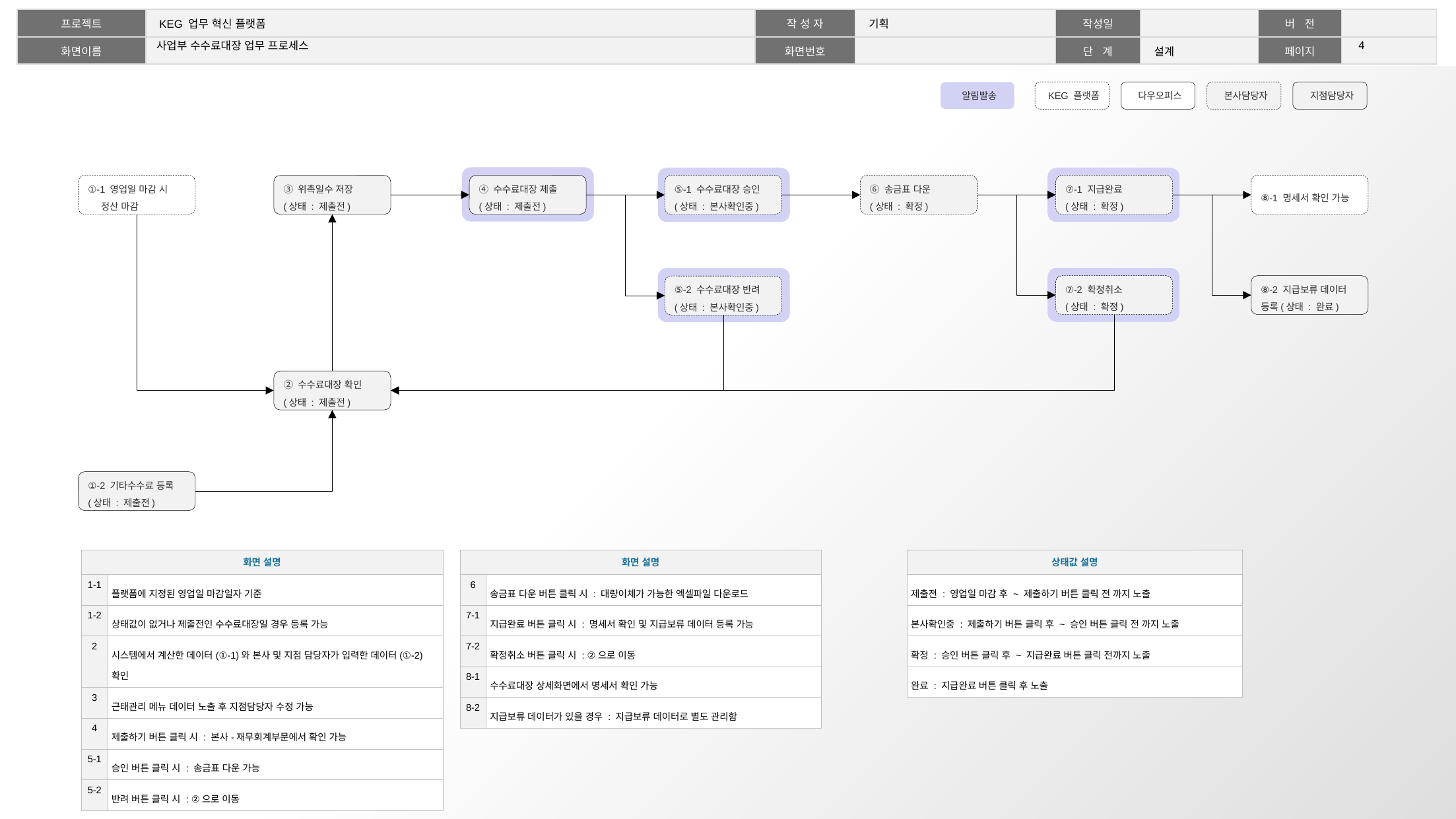

4

# 사업부 수수료대장 업무 프로세스
알림발송
KEG 플랫폼
다우오피스
본사담당자
지점담당자

①-1 영업일 마감 시
    정산 마감
③ 위촉일수 저장
(상태 : 제출전)
④ 수수료대장 제출
(상태 : 제출전)
⑤-1 수수료대장 승인
(상태 : 본사확인중)
⑥ 송금표 다운
(상태 : 확정)
⑦-1 지급완료
(상태 : 확정)
⑧-1 명세서 확인 가능

⑦-2 확정취소
(상태 : 확정)
⑧-2 지급보류 데이터 등록(상태 : 완료)
⑤-2 수수료대장 반려
(상태 : 본사확인중)
② 수수료대장 확인
(상태 : 제출전)
①-2 기타수수료 등록
(상태 : 제출전)
| 화면 설명 |  |
| --- | --- |
| 1-1 | 플랫폼에 지정된 영업일 마감일자 기준 |
| 1-2 | 상태값이 없거나 제출전인 수수료대장일 경우 등록 가능 |
| 2 | 시스템에서 계산한 데이터(①-1)와 본사 및 지점 담당자가 입력한 데이터(①-2) 확인 |
| 3 | 근태관리 메뉴 데이터 노출 후 지점담당자 수정 가능 |
| 4 | 제출하기 버튼 클릭 시 : 본사-재무회계부문에서 확인 가능 |
| 5-1 | 승인 버튼 클릭 시 : 송금표 다운 가능 |
| 5-2 | 반려 버튼 클릭 시 : ②으로 이동 |
| 화면 설명 |  |
| --- | --- |
| 6 | 송금표 다운 버튼 클릭 시 : 대량이체가 가능한 엑셀파일 다운로드 |
| 7-1 | 지급완료 버튼 클릭 시 : 명세서 확인 및 지급보류 데이터 등록 가능 |
| 7-2 | 확정취소 버튼 클릭 시 : ②으로 이동 |
| 8-1 | 수수료대장 상세화면에서 명세서 확인 가능 |
| 8-2 | 지급보류 데이터가 있을 경우 : 지급보류 데이터로 별도 관리함 |
| 상태값 설명 |
| --- |
| 제출전 : 영업일 마감 후 ~ 제출하기 버튼 클릭 전 까지 노출 |
| 본사확인중 : 제출하기 버튼 클릭 후 ~ 승인 버튼 클릭 전 까지 노출 |
| 확정 : 승인 버튼 클릭 후 ~ 지급완료 버튼 클릭 전까지 노출 |
| 완료 : 지급완료 버튼 클릭 후 노출 |